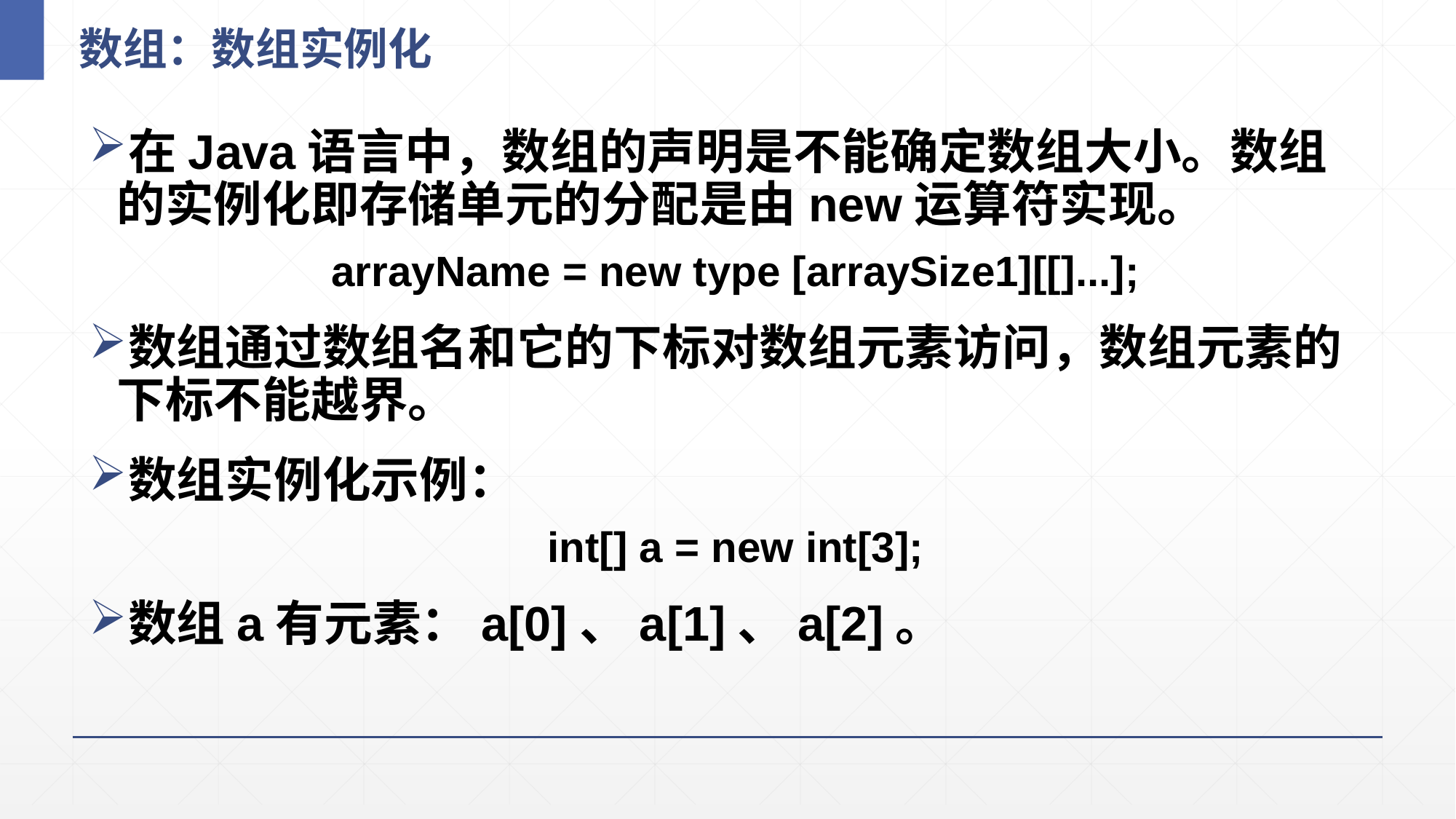

# 数组：数组实例化
在Java语言中，数组的声明是不能确定数组大小。数组的实例化即存储单元的分配是由new运算符实现。
arrayName = new type [arraySize1][[]...];
数组通过数组名和它的下标对数组元素访问，数组元素的下标不能越界。
数组实例化示例：
int[] a = new int[3];
数组a有元素：a[0]、a[1]、a[2]。